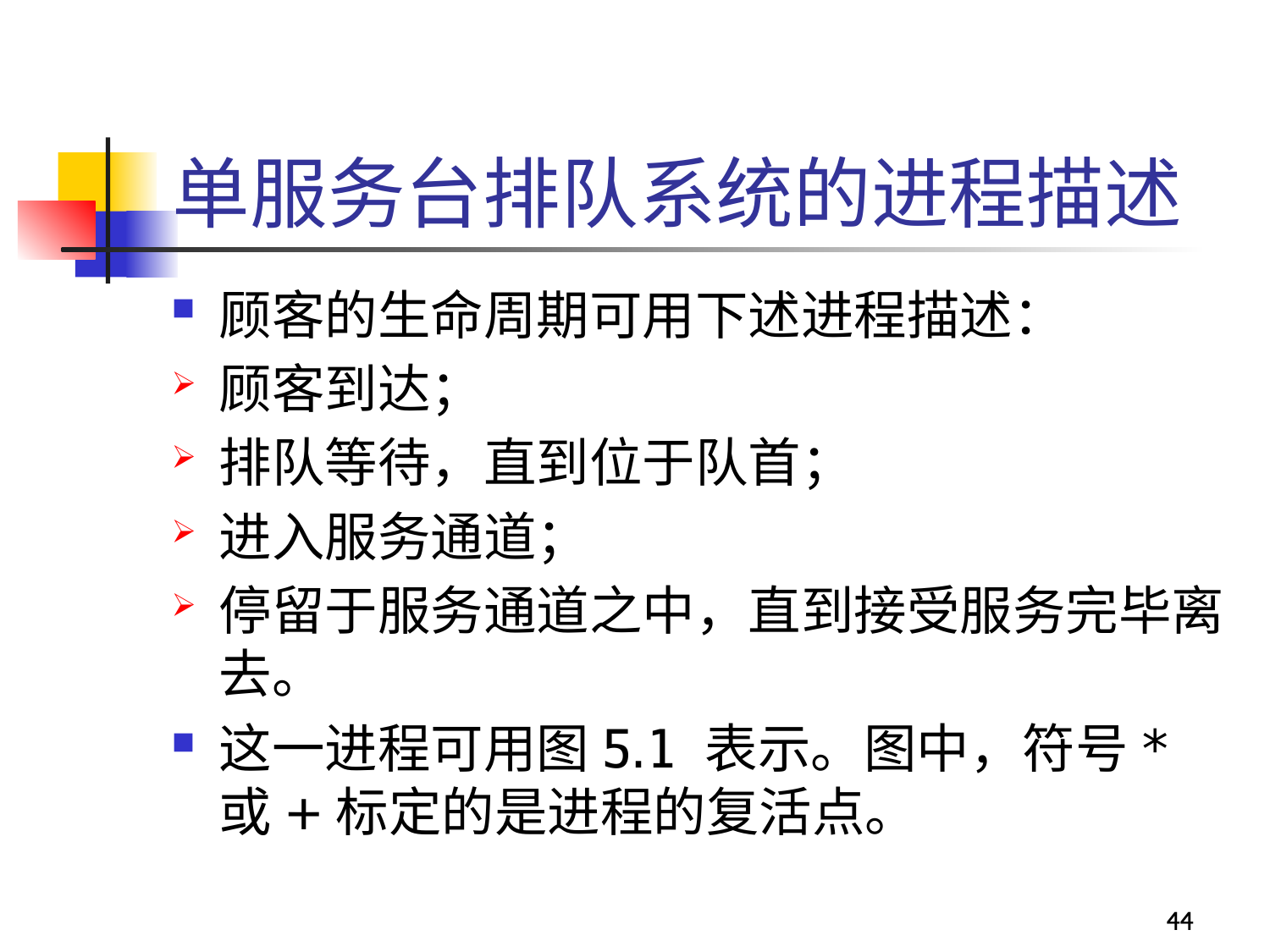

# 单服务台排队系统的进程描述
顾客的生命周期可用下述进程描述：
顾客到达；
排队等待，直到位于队首；
进入服务通道；
停留于服务通道之中，直到接受服务完毕离去。
这一进程可用图5.1 表示。图中，符号*或+标定的是进程的复活点。
44